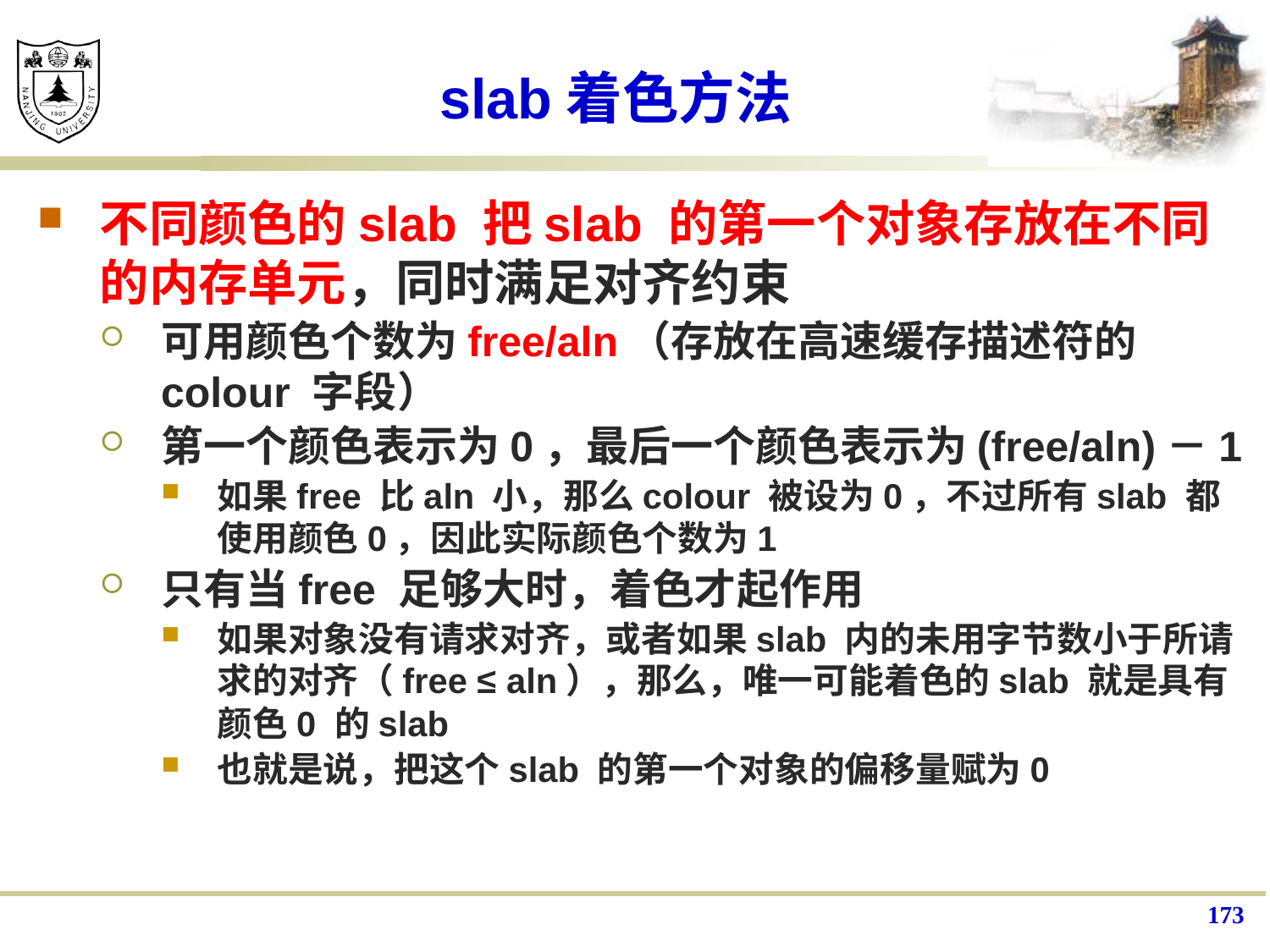

# slab着色方法
不同颜色的slab 把slab 的第一个对象存放在不同的内存单元，同时满足对齐约束
可用颜色个数为free/aln（存放在高速缓存描述符的colour 字段）
第一个颜色表示为0，最后一个颜色表示为(free/aln)－1
如果free 比aln 小，那么colour 被设为0，不过所有slab 都使用颜色0，因此实际颜色个数为1
只有当free 足够大时，着色才起作用
如果对象没有请求对齐，或者如果slab 内的未用字节数小于所请求的对齐（free ≤ aln），那么，唯一可能着色的slab 就是具有颜色0 的slab
也就是说，把这个slab 的第一个对象的偏移量赋为0
173